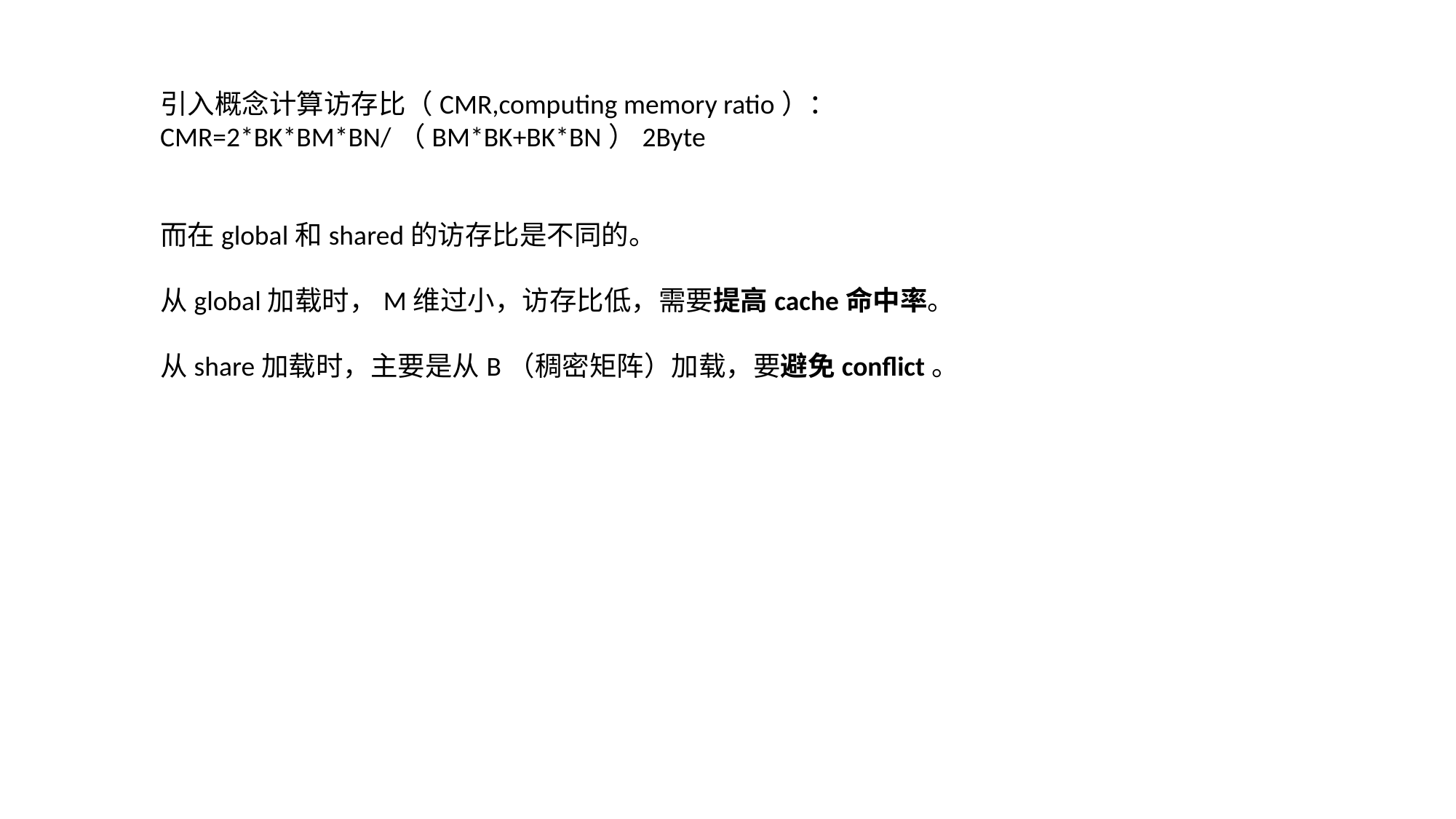

引入概念计算访存比（CMR,computing memory ratio）：
CMR=2*BK*BM*BN/（BM*BK+BK*BN）2Byte

而在global和shared的访存比是不同的。

从global加载时，M维过小，访存比低，需要提高cache命中率。

从share加载时，主要是从B（稠密矩阵）加载，要避免conflict。